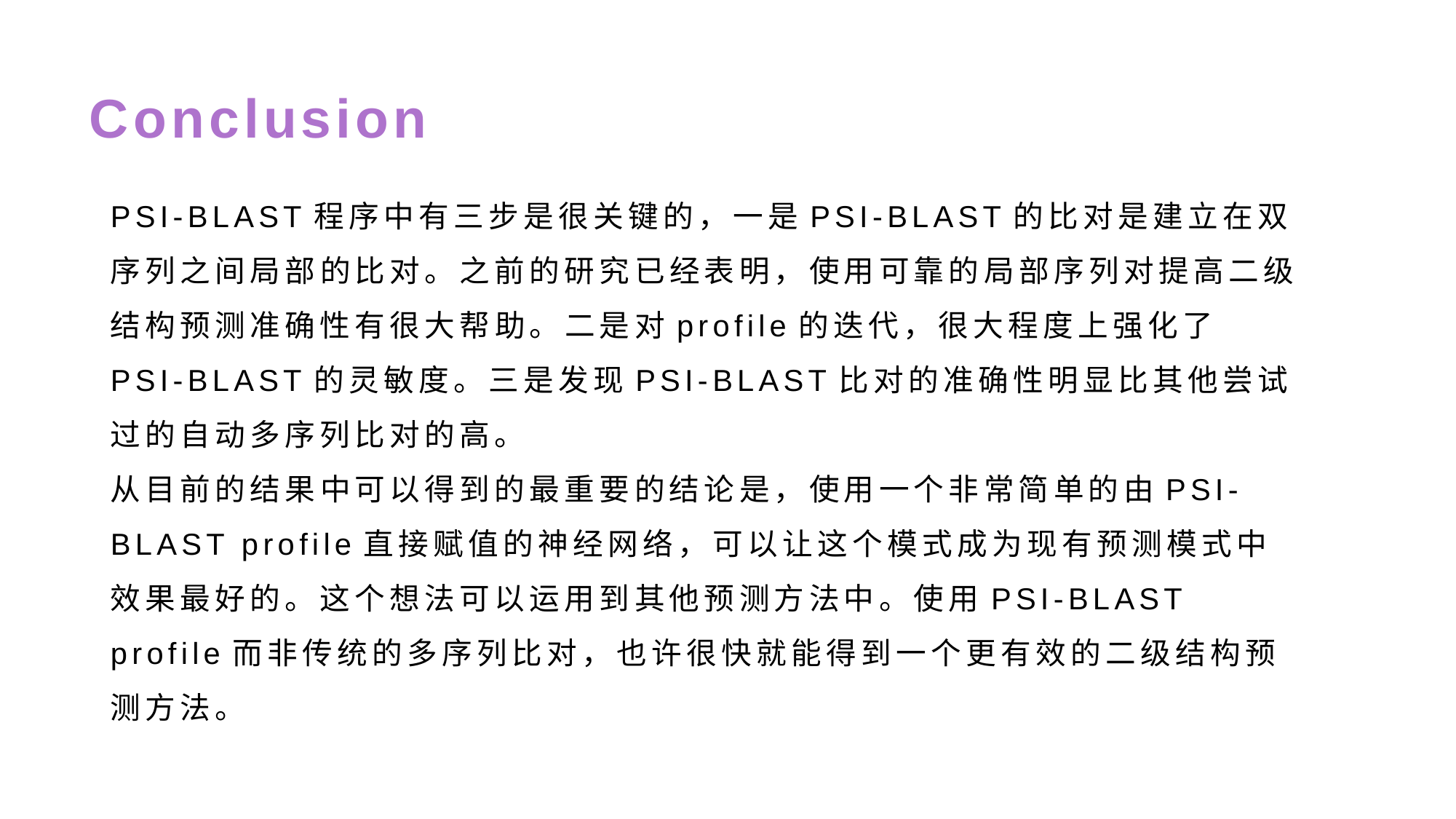

Conclusion
PSI-BLAST程序中有三步是很关键的，一是PSI-BLAST的比对是建立在双序列之间局部的比对。之前的研究已经表明，使用可靠的局部序列对提高二级结构预测准确性有很大帮助。二是对profile的迭代，很大程度上强化了PSI-BLAST的灵敏度。三是发现PSI-BLAST比对的准确性明显比其他尝试过的自动多序列比对的高。
从目前的结果中可以得到的最重要的结论是，使用一个非常简单的由PSI-BLAST profile直接赋值的神经网络，可以让这个模式成为现有预测模式中效果最好的。这个想法可以运用到其他预测方法中。使用PSI-BLAST profile而非传统的多序列比对，也许很快就能得到一个更有效的二级结构预测方法。